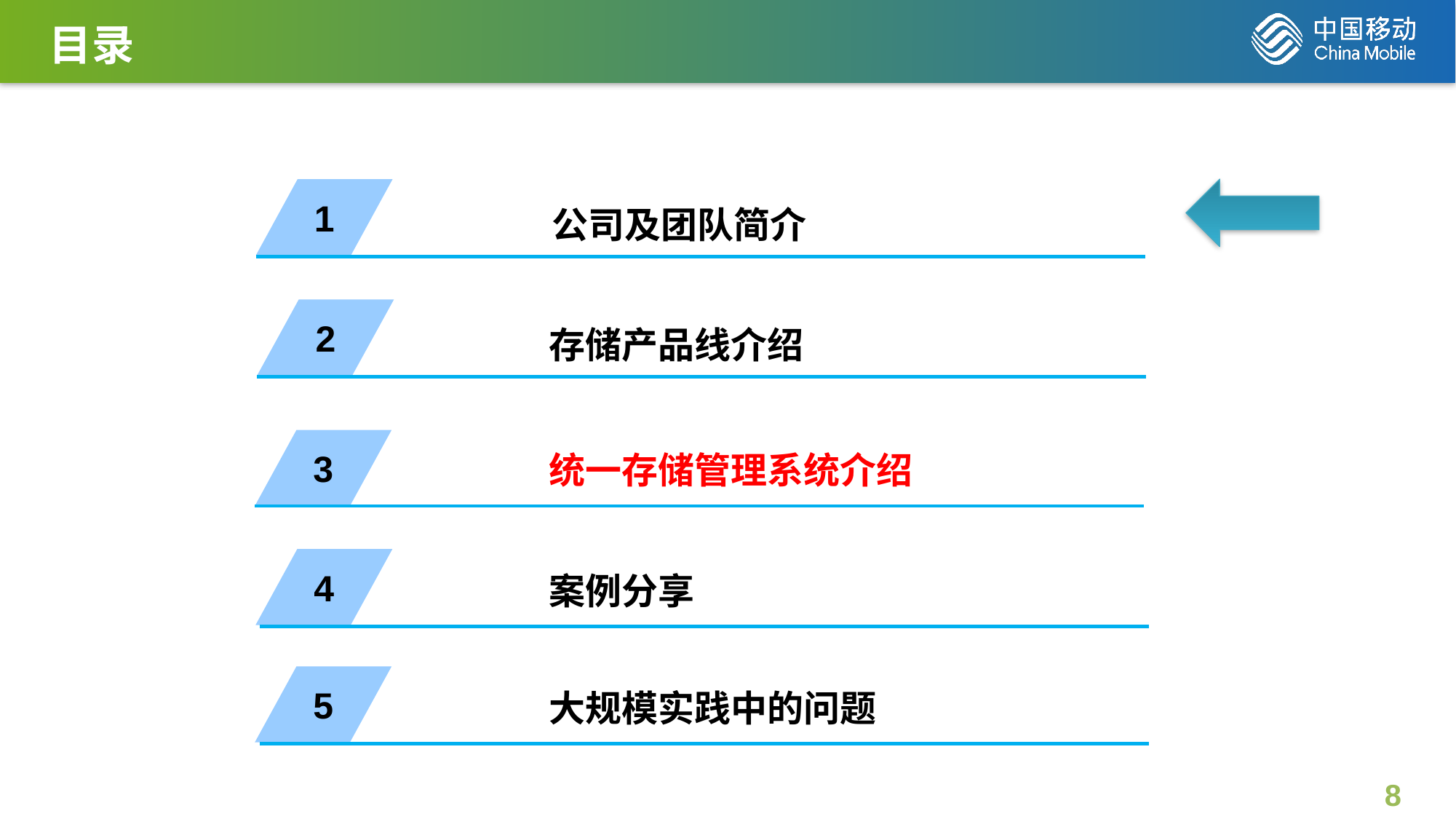

目录
1

公司及团队简介
2
存储产品线介绍
3
统一存储管理系统介绍
4
案例分享
5
大规模实践中的问题